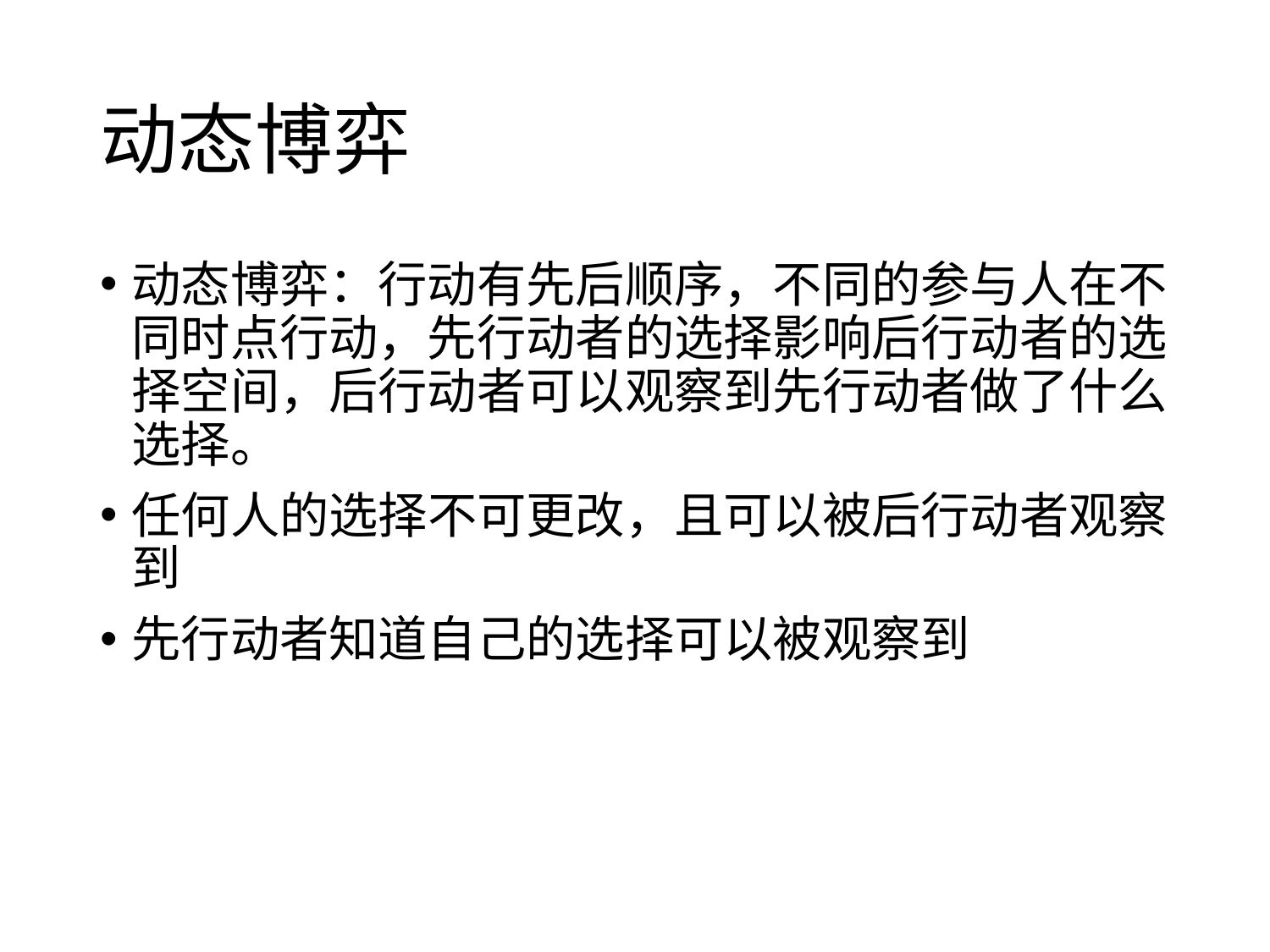

# 动态博弈
动态博弈：行动有先后顺序，不同的参与人在不同时点行动，先行动者的选择影响后行动者的选择空间，后行动者可以观察到先行动者做了什么选择。
任何人的选择不可更改，且可以被后行动者观察到
先行动者知道自己的选择可以被观察到